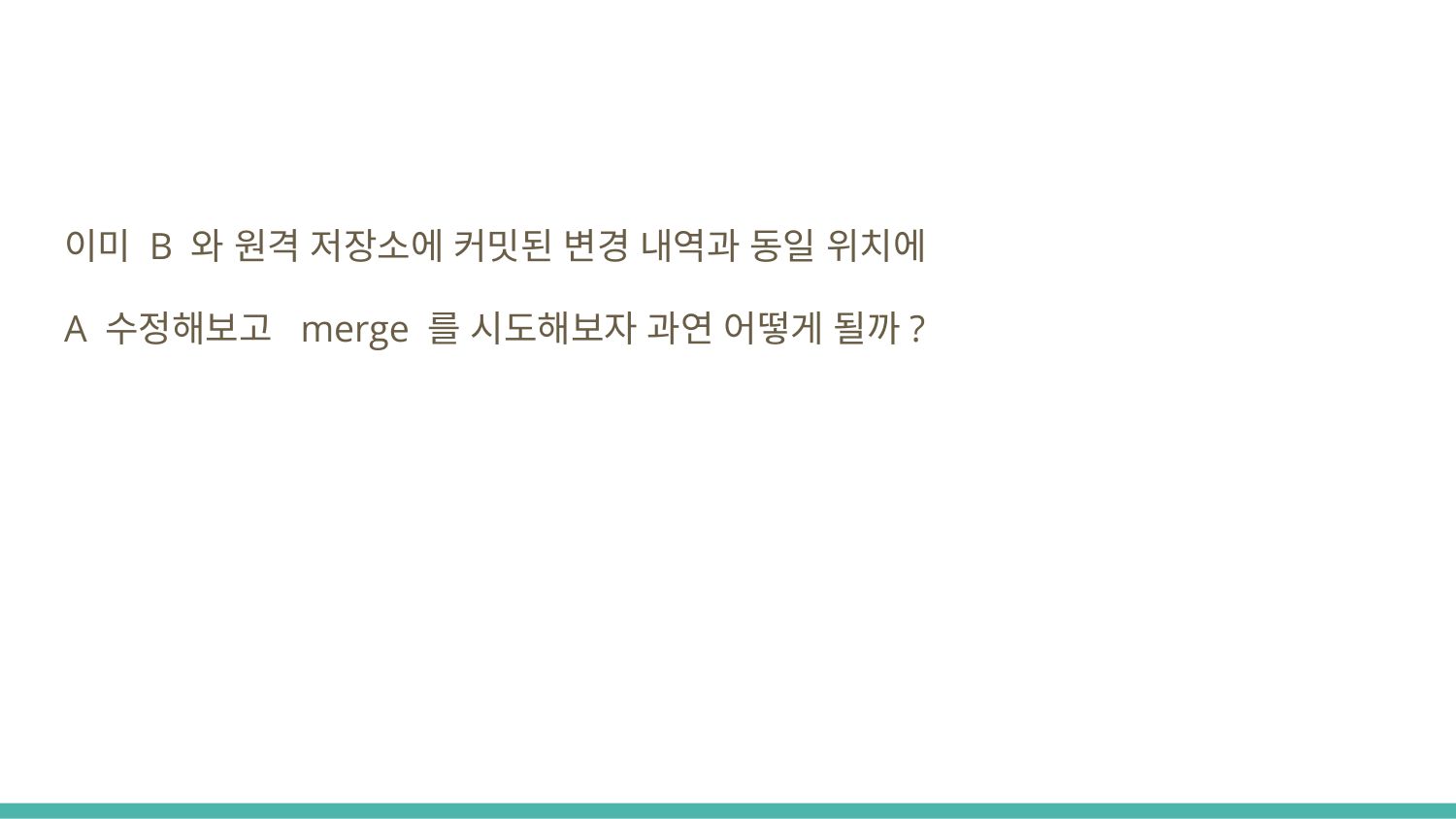

#
이미 B 와 원격 저장소에 커밋된 변경 내역과 동일 위치에
A 수정해보고  merge 를 시도해보자 과연 어떻게 될까?